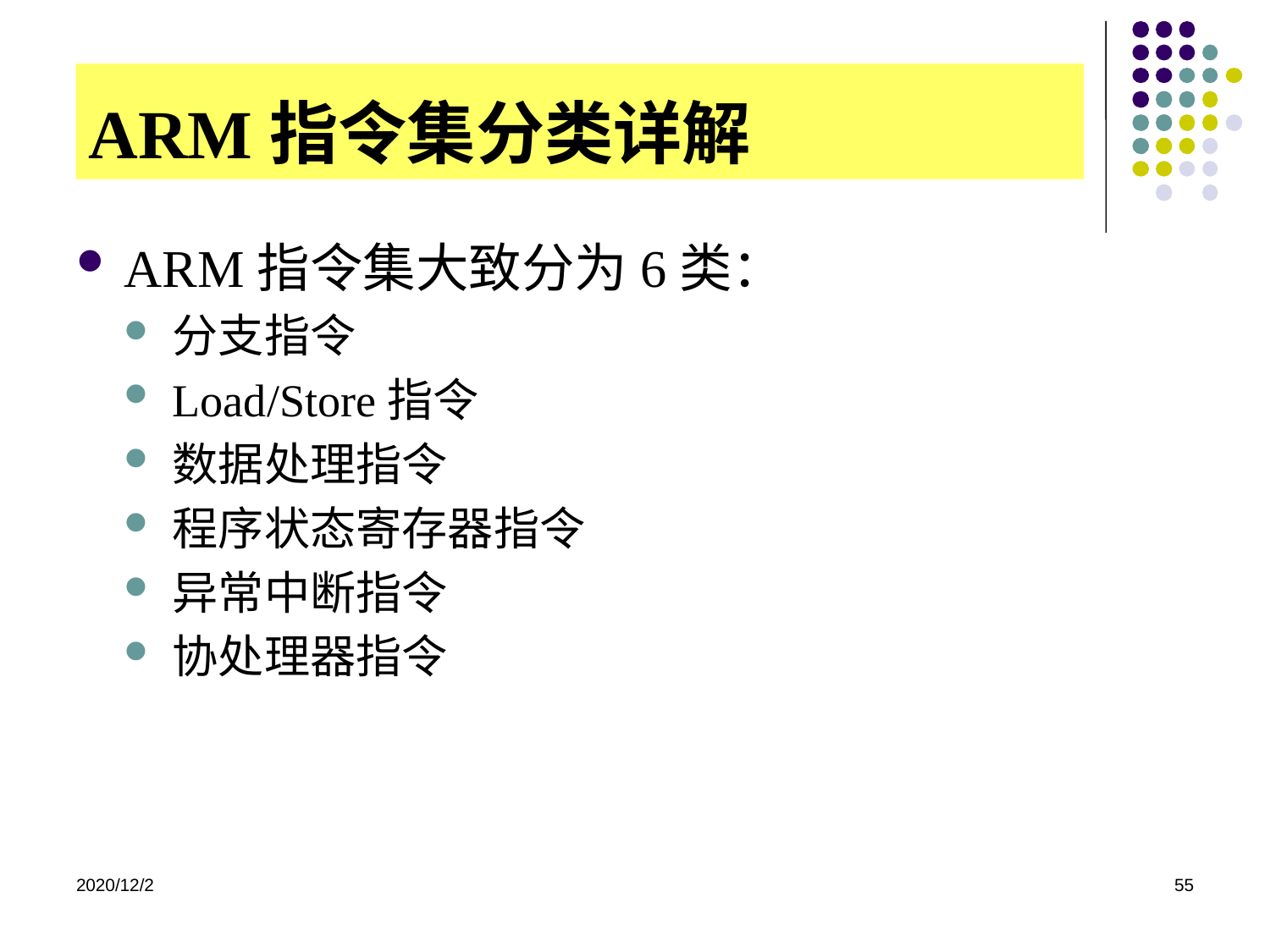

# ARM指令集分类详解
ARM指令集大致分为6类：
分支指令
Load/Store指令
数据处理指令
程序状态寄存器指令
异常中断指令
协处理器指令
2020/12/2
55